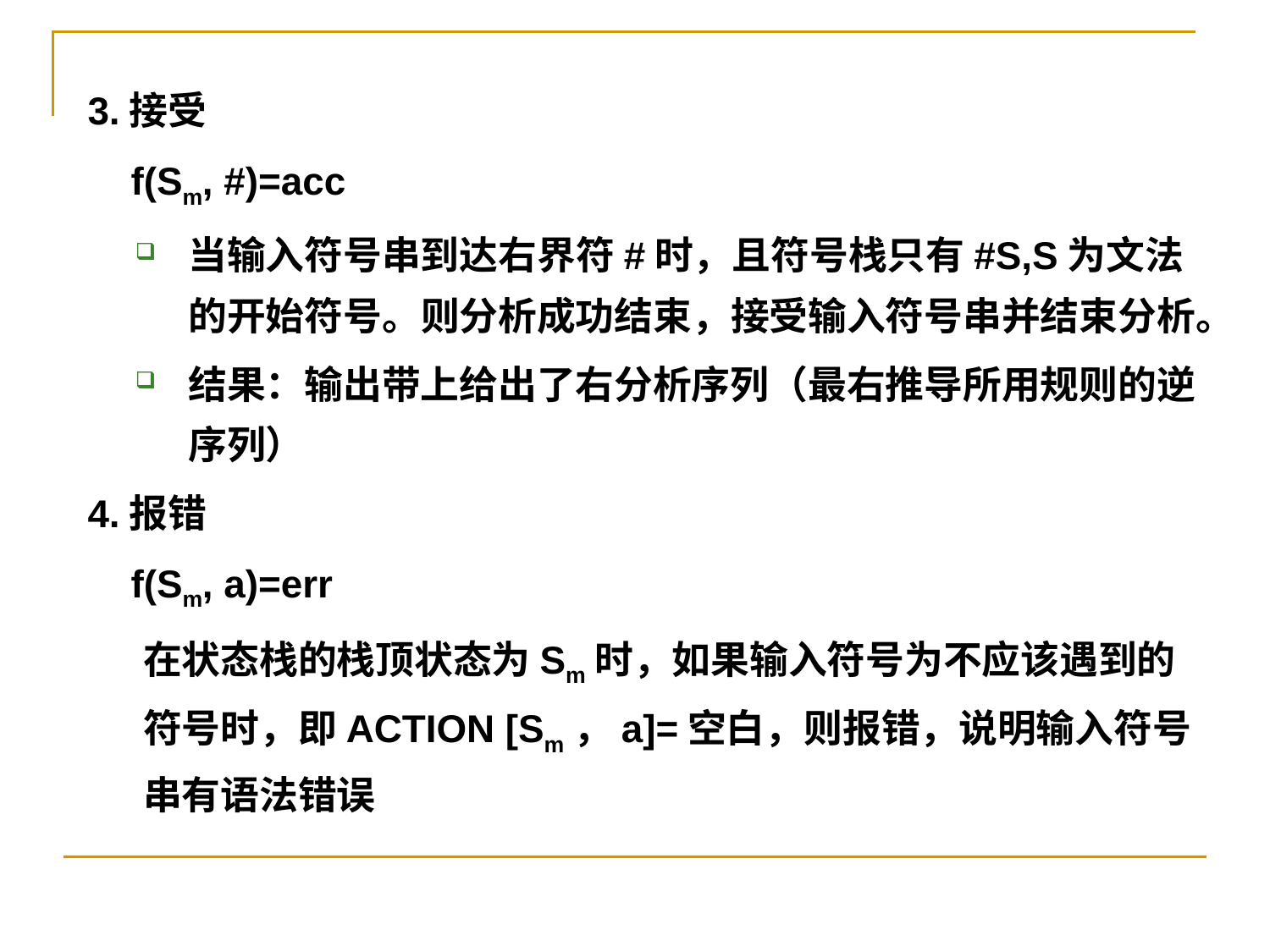

3.接受
    f(Sm, #)=acc
当输入符号串到达右界符#时，且符号栈只有#S,S为文法的开始符号。则分析成功结束，接受输入符号串并结束分析。
结果：输出带上给出了右分析序列（最右推导所用规则的逆序列）
4.报错
    f(Sm, a)=err
	在状态栈的栈顶状态为Sm时，如果输入符号为不应该遇到的符号时，即ACTION [Sm，a]=空白，则报错，说明输入符号串有语法错误
32